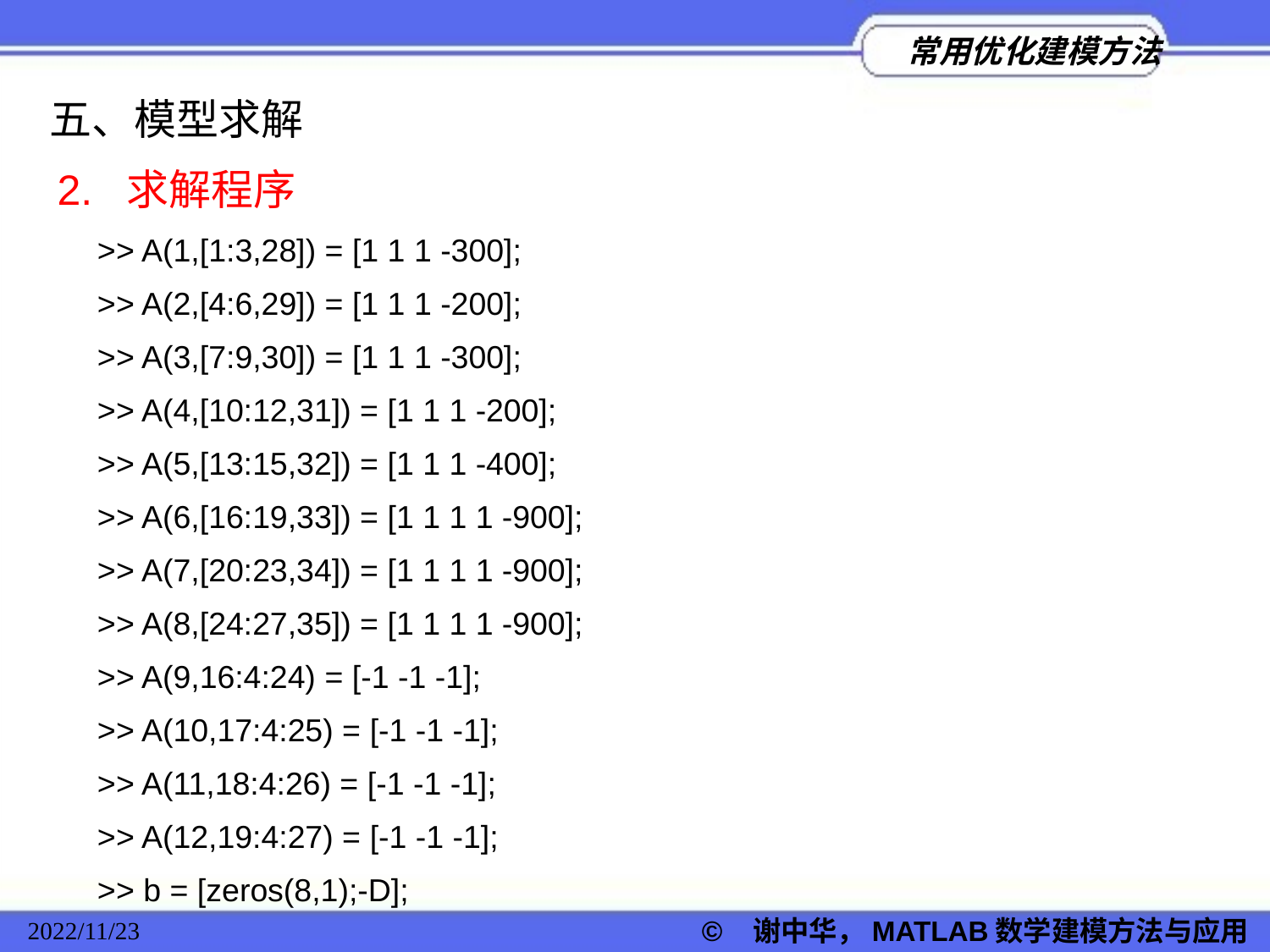

五、模型求解
2.  求解程序
>> A(1,[1:3,28]) = [1 1 1 -300];
>> A(2,[4:6,29]) = [1 1 1 -200];
>> A(3,[7:9,30]) = [1 1 1 -300];
>> A(4,[10:12,31]) = [1 1 1 -200];
>> A(5,[13:15,32]) = [1 1 1 -400];
>> A(6,[16:19,33]) = [1 1 1 1 -900];
>> A(7,[20:23,34]) = [1 1 1 1 -900];
>> A(8,[24:27,35]) = [1 1 1 1 -900];
>> A(9,16:4:24) = [-1 -1 -1];
>> A(10,17:4:25) = [-1 -1 -1];
>> A(11,18:4:26) = [-1 -1 -1];
>> A(12,19:4:27) = [-1 -1 -1];
>> b = [zeros(8,1);-D];
2022/11/23
©   谢中华，MATLAB数学建模方法与应用